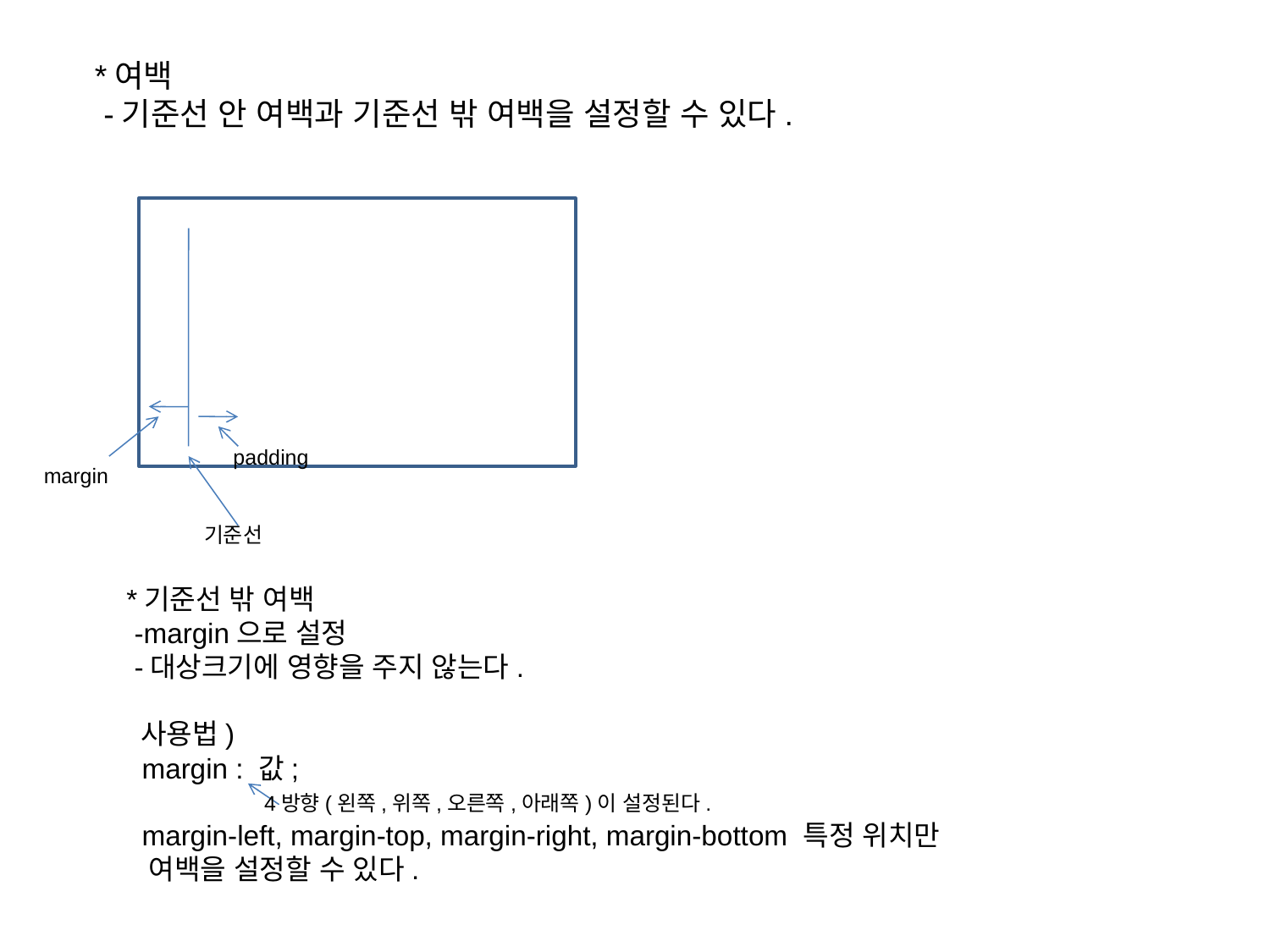

*여백
 -기준선 안 여백과 기준선 밖 여백을 설정할 수 있다.

padding
margin
기준선
*기준선 밖 여백
 -margin으로 설정
 -대상크기에 영향을 주지 않는다.

 사용법)
  margin : 값;

  margin-left, margin-top, margin-right, margin-bottom 특정 위치만
  여백을 설정할 수 있다.
4방향(왼쪽,위쪽,오른쪽,아래쪽)이 설정된다.